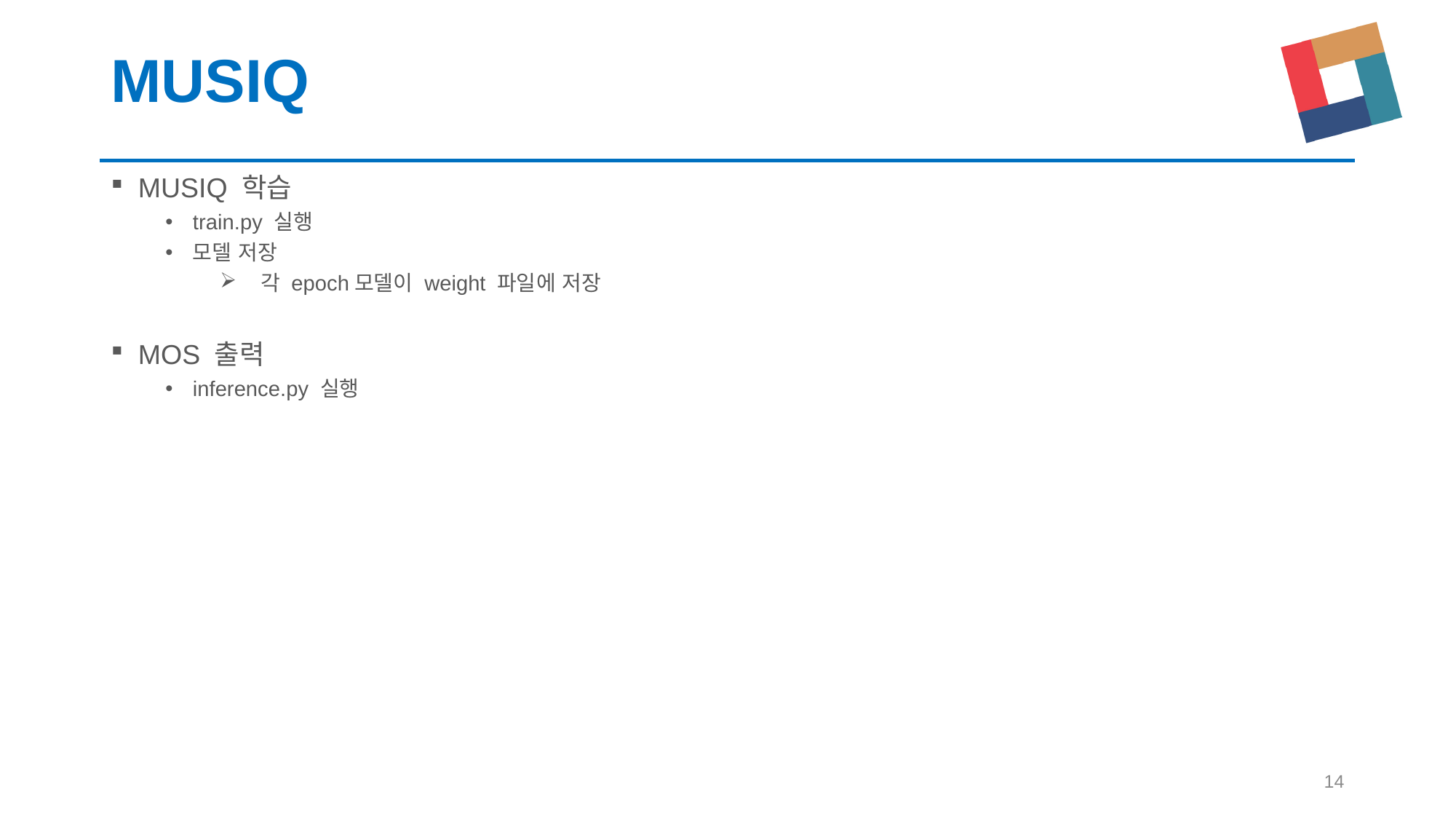

# MUSIQ
MUSIQ 학습
train.py 실행
모델 저장
각 epoch모델이 weight 파일에 저장

MOS 출력
inference.py 실행

14